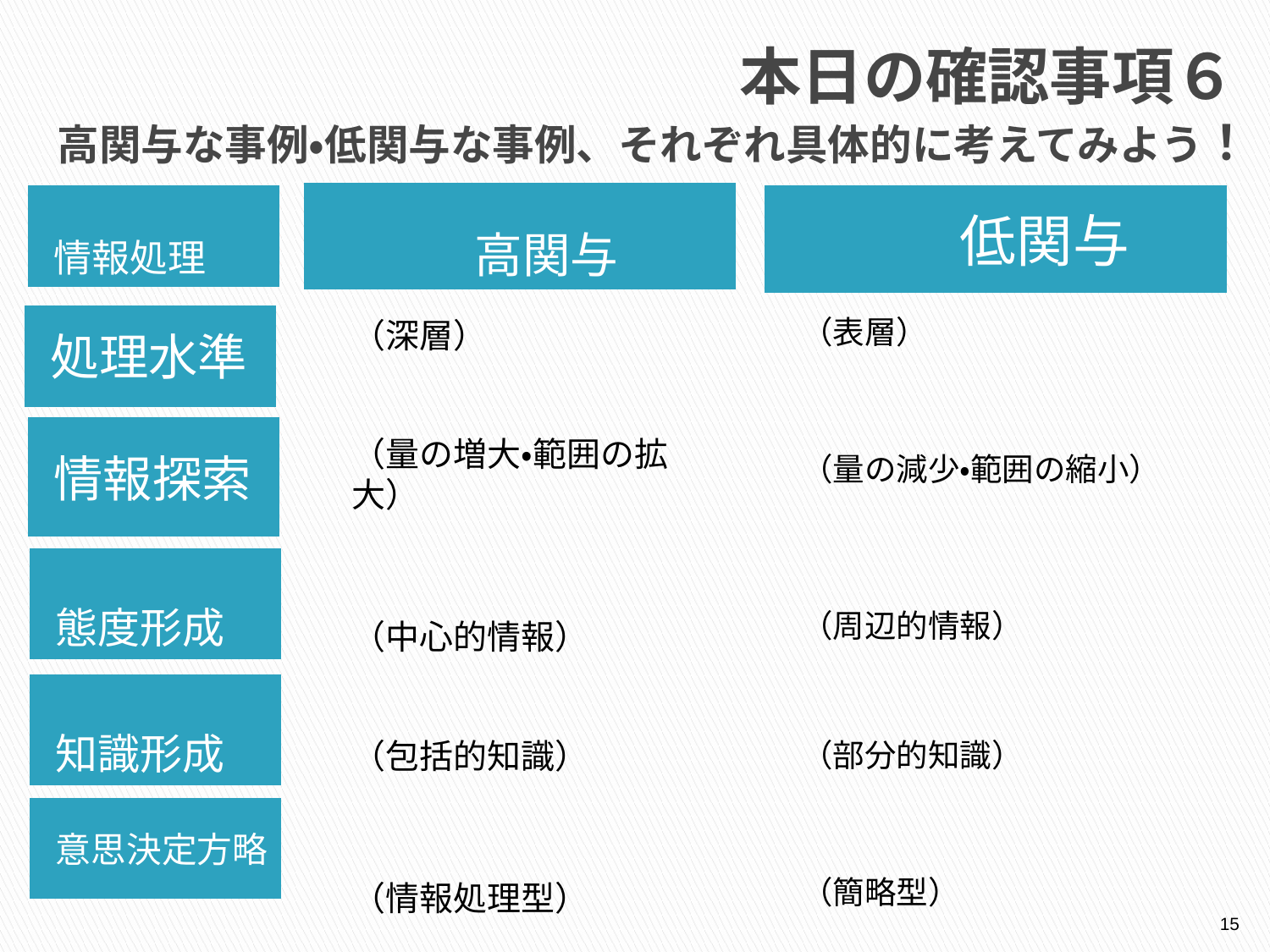

# 本日の確認事項６ 高関与な事例・低関与な事例、それぞれ具体的に考えてみよう！

　　　高関与

情報処理

　　　低関与
処理水準
（表層）

（量の減少・範囲の縮小）

（周辺的情報）

（部分的知識）

（簡略型）
（深層）

（量の増大・範囲の拡大）

（中心的情報）

（包括的知識）

（情報処理型）
情報探索

態度形成

知識形成

意思決定方略
15